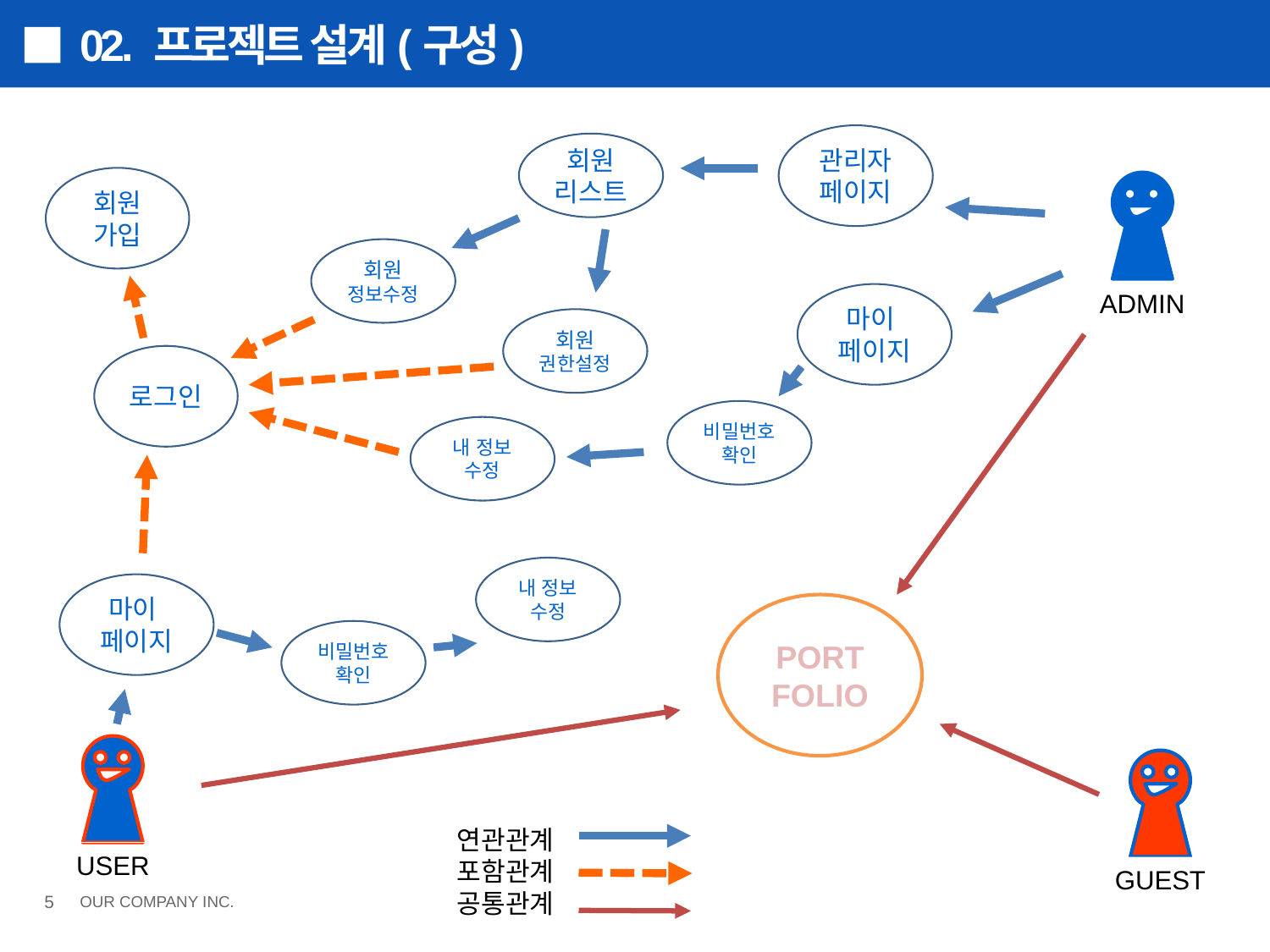

02. 프로젝트 설계(구성)
관리자페이지
회원
리스트
회원 가입

ADMIN
회원
정보수정
마이
페이지
회원
권한설정
로그인
비밀번호확인
내 정보 수정
내 정보 수정
마이
페이지
PORT
FOLIO
비밀번호확인

USER

GUEST
연관관계
포함관계
공통관계